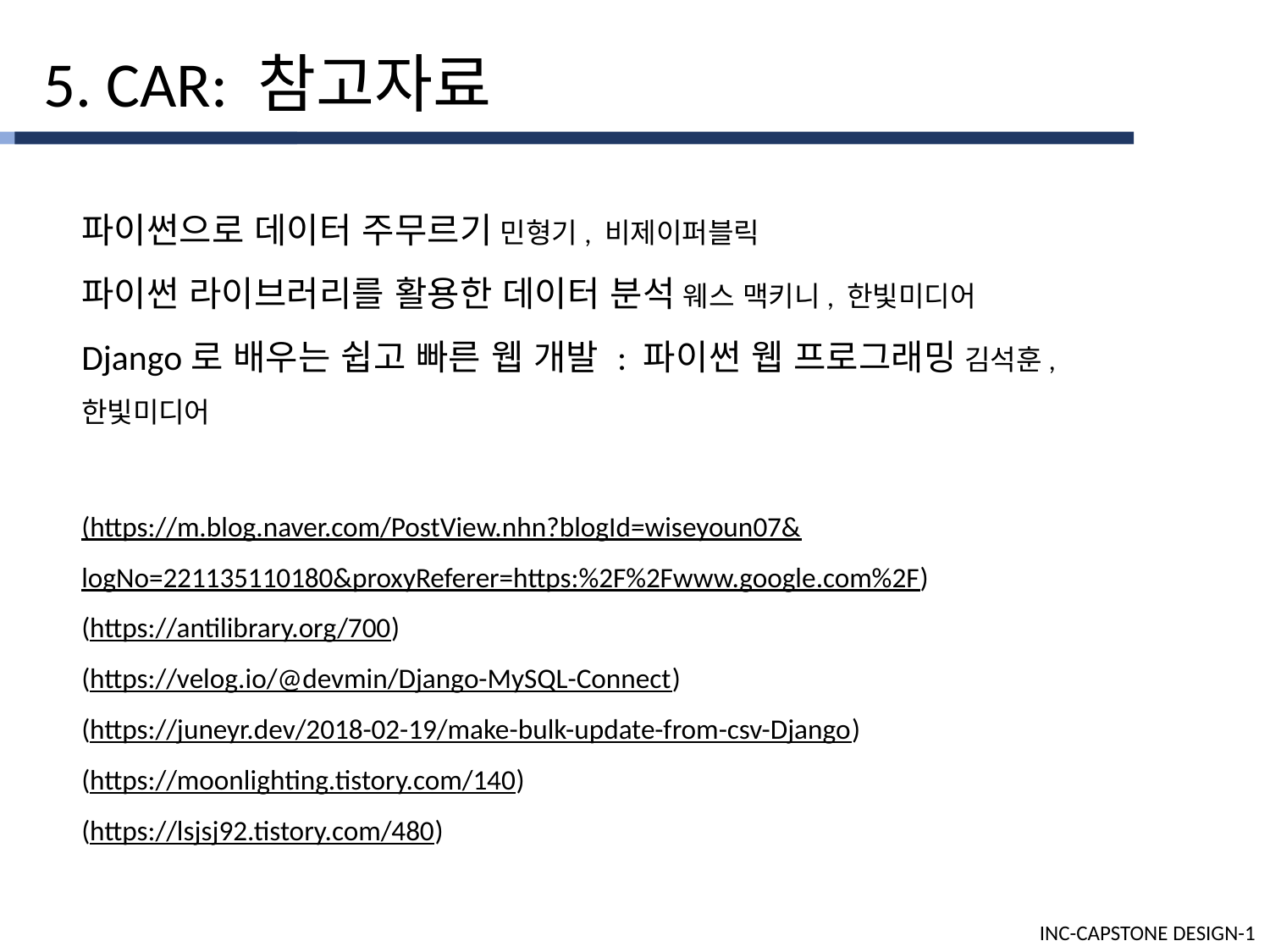

5. CAR: 참고자료
파이썬으로 데이터 주무르기 민형기, 비제이퍼블릭
파이썬 라이브러리를 활용한 데이터 분석 웨스 맥키니, 한빛미디어
Django로 배우는 쉽고 빠른 웹 개발 : 파이썬 웹 프로그래밍 김석훈, 한빛미디어

(https://m.blog.naver.com/PostView.nhn?blogId=wiseyoun07&logNo=221135110180&proxyReferer=https:%2F%2Fwww.google.com%2F)
(https://antilibrary.org/700)
(https://velog.io/@devmin/Django-MySQL-Connect)
(https://juneyr.dev/2018-02-19/make-bulk-update-from-csv-Django)
(https://moonlighting.tistory.com/140)
(https://lsjsj92.tistory.com/480)